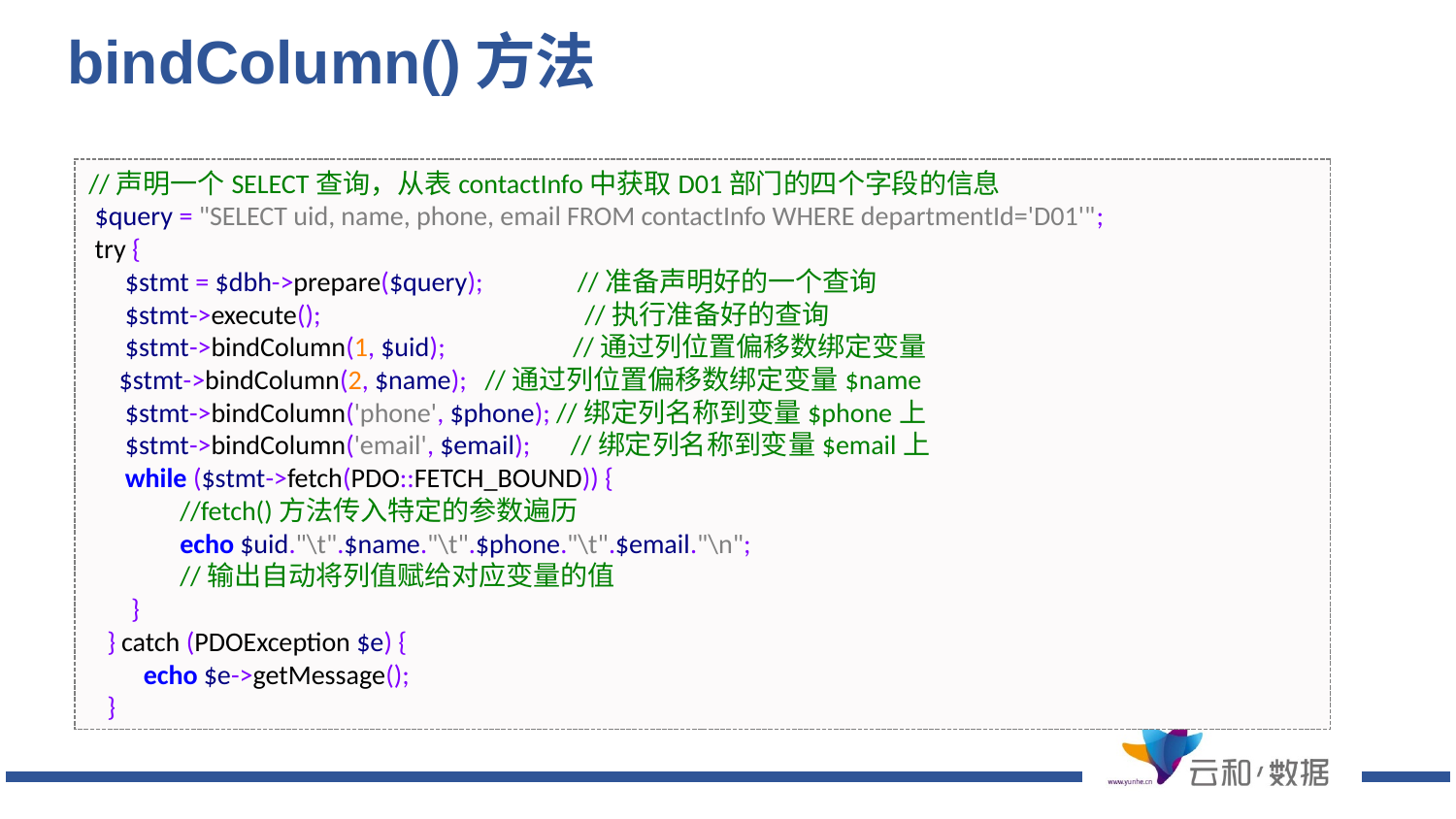

bindColumn()方法
//声明一个SELECT查询，从表contactInfo中获取D01部门的四个字段的信息
 $query = "SELECT uid, name, phone, email FROM contactInfo WHERE departmentId='D01'";
 try {
      $stmt = $dbh->prepare($query);　　　//准备声明好的一个查询
      $stmt->execute();　　　　　　　　　 //执行准备好的查询
      $stmt->bindColumn(1, $uid);　　　　 //通过列位置偏移数绑定变量
     $stmt->bindColumn(2, $name);   //通过列位置偏移数绑定变量$name
      $stmt->bindColumn('phone', $phone); //绑定列名称到变量$phone上
      $stmt->bindColumn('email', $email);　//绑定列名称到变量$email上
      while ($stmt->fetch(PDO::FETCH_BOUND)) {
               //fetch()方法传入特定的参数遍历
               echo $uid."\t".$name."\t".$phone."\t".$email."\n";
               //输出自动将列值赋给对应变量的值
       }
   } catch (PDOException $e) {
         echo $e->getMessage();
   }